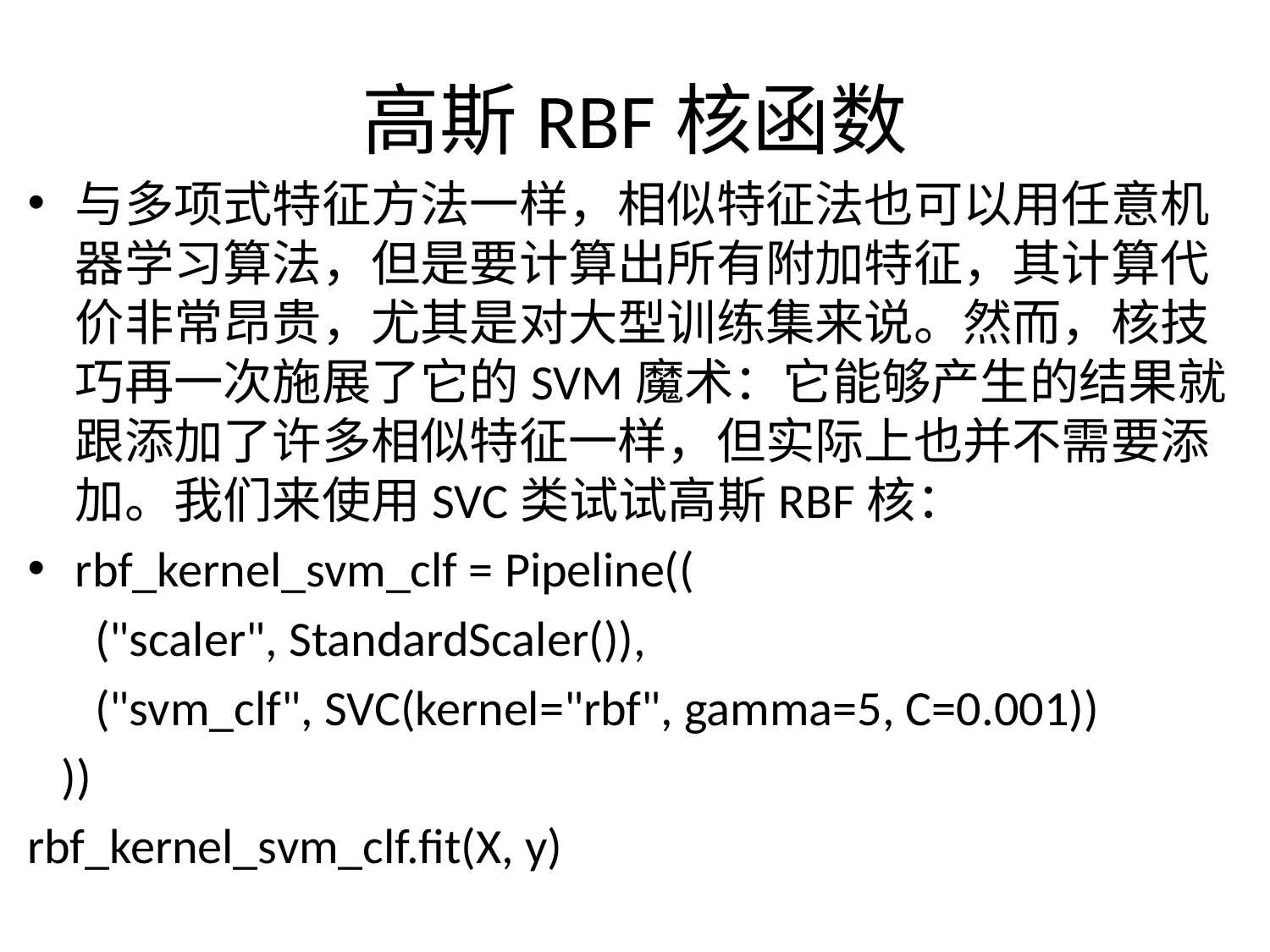

# 高斯RBF核函数
与多项式特征方法一样，相似特征法也可以用任意机器学习算法，但是要计算出所有附加特征，其计算代价非常昂贵，尤其是对大型训练集来说。然而，核技巧再一次施展了它的SVM魔术：它能够产生的结果就跟添加了许多相似特征一样，但实际上也并不需要添加。我们来使用SVC类试试高斯RBF核：
rbf_kernel_svm_clf = Pipeline((
      ("scaler", StandardScaler()),
      ("svm_clf", SVC(kernel="rbf", gamma=5, C=0.001))
   ))
rbf_kernel_svm_clf.fit(X, y)